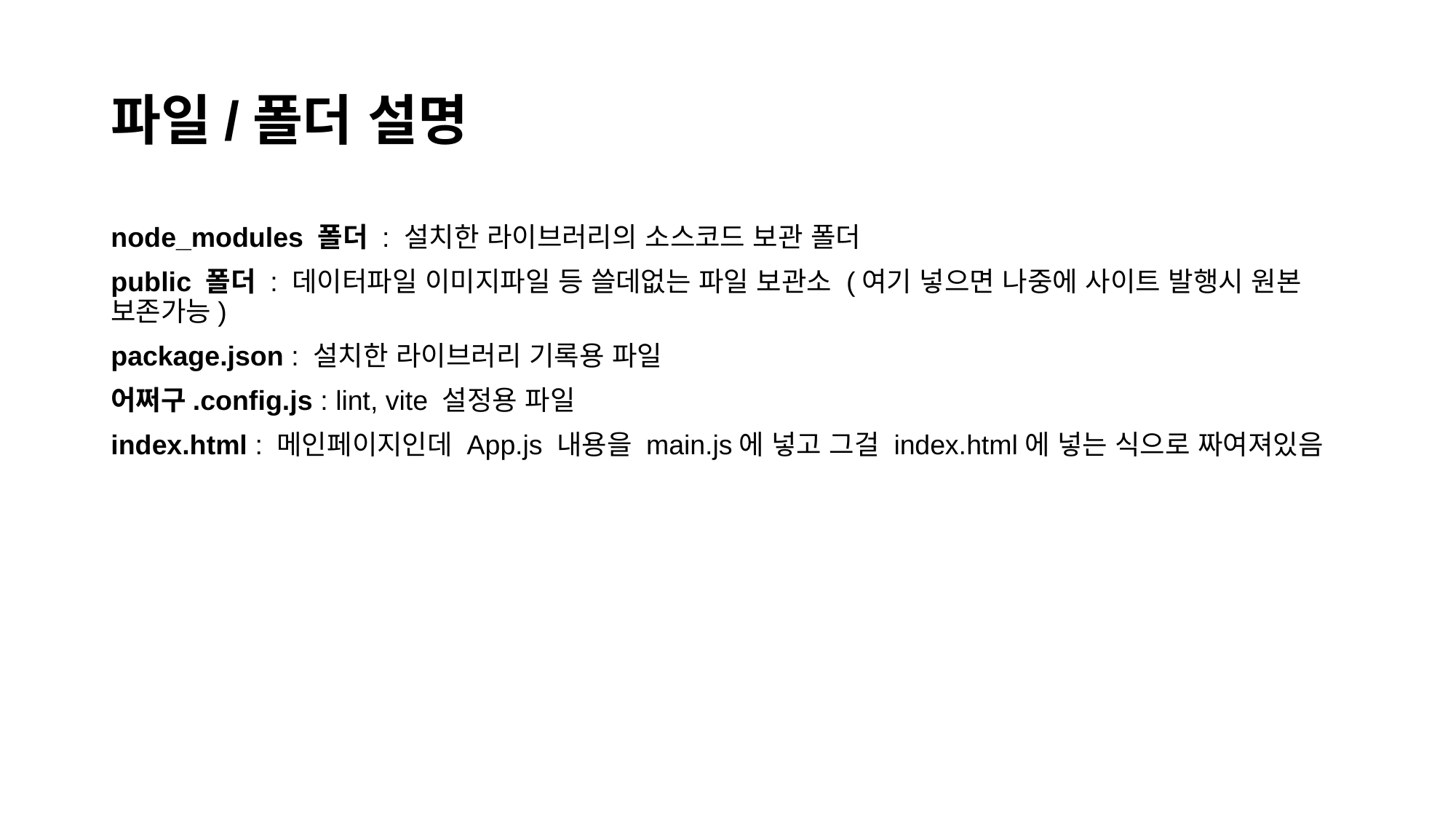

# 파일/폴더 설명
node_modules 폴더 : 설치한 라이브러리의 소스코드 보관 폴더
public 폴더 : 데이터파일 이미지파일 등 쓸데없는 파일 보관소 (여기 넣으면 나중에 사이트 발행시 원본 보존가능)
package.json : 설치한 라이브러리 기록용 파일
어쩌구.config.js : lint, vite 설정용 파일
index.html : 메인페이지인데 App.js 내용을 main.js에 넣고 그걸 index.html에 넣는 식으로 짜여져있음